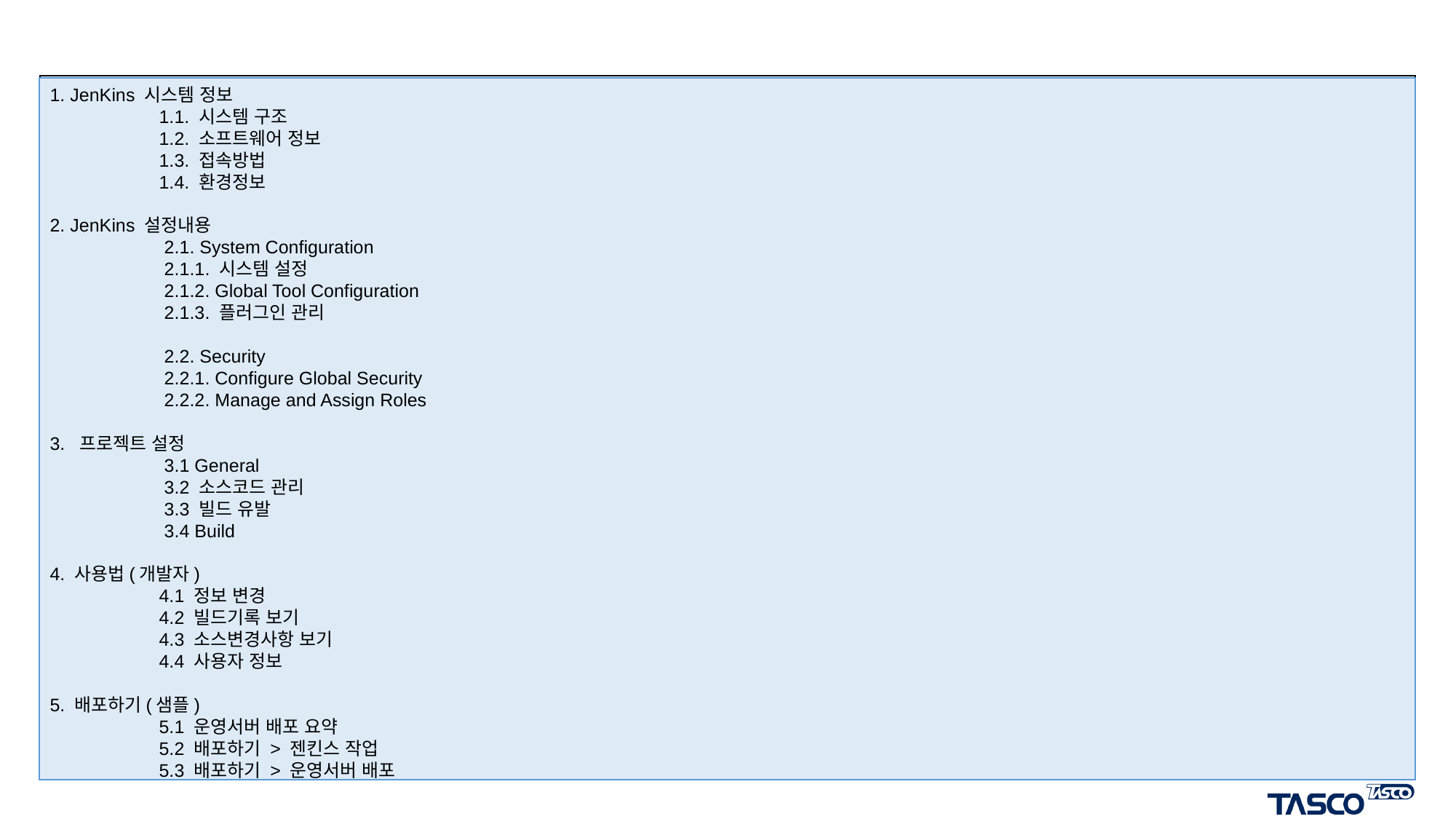

#
1. JenKins 시스템 정보
	1.1. 시스템 구조
	1.2. 소프트웨어 정보
	1.3. 접속방법
	1.4. 환경정보

2. JenKins 설정내용
	 2.1. System Configuration
	 2.1.1. 시스템 설정
	 2.1.2. Global Tool Configuration
	 2.1.3. 플러그인 관리

	 2.2. Security
	 2.2.1. Configure Global Security
	 2.2.2. Manage and Assign Roles

3.  프로젝트 설정
	 3.1 General
	 3.2 소스코드 관리
	 3.3 빌드 유발
	 3.4 Build

4. 사용법(개발자)
	4.1 정보 변경
	4.2 빌드기록 보기
	4.3 소스변경사항 보기
	4.4 사용자 정보

5. 배포하기(샘플)
	5.1 운영서버 배포 요약
	5.2 배포하기 > 젠킨스 작업
	5.3 배포하기 > 운영서버 배포